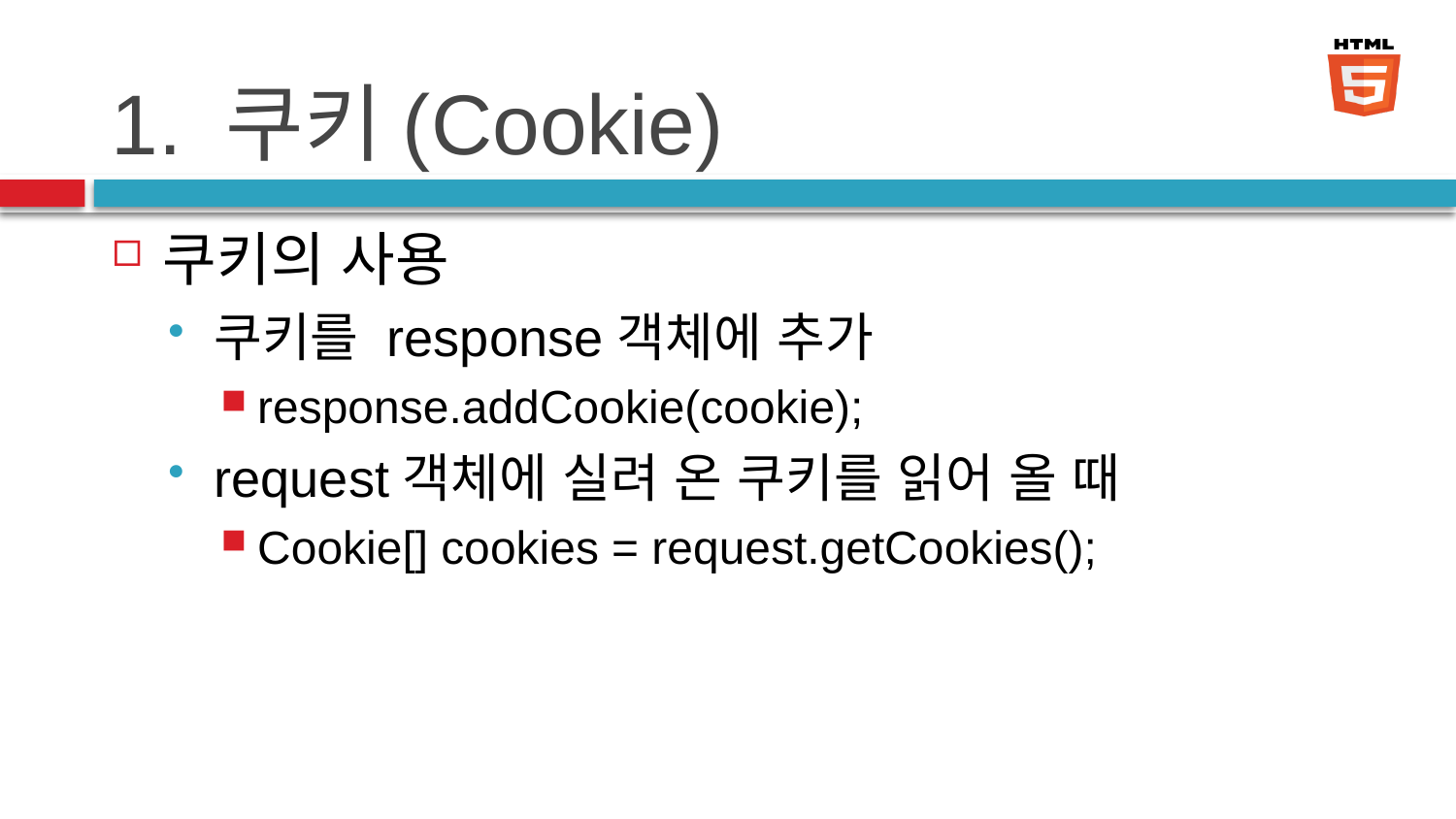

# 1. 쿠키(Cookie)
쿠키의 사용
쿠키를 response객체에 추가
response.addCookie(cookie);
request객체에 실려 온 쿠키를 읽어 올 때
Cookie[] cookies = request.getCookies();